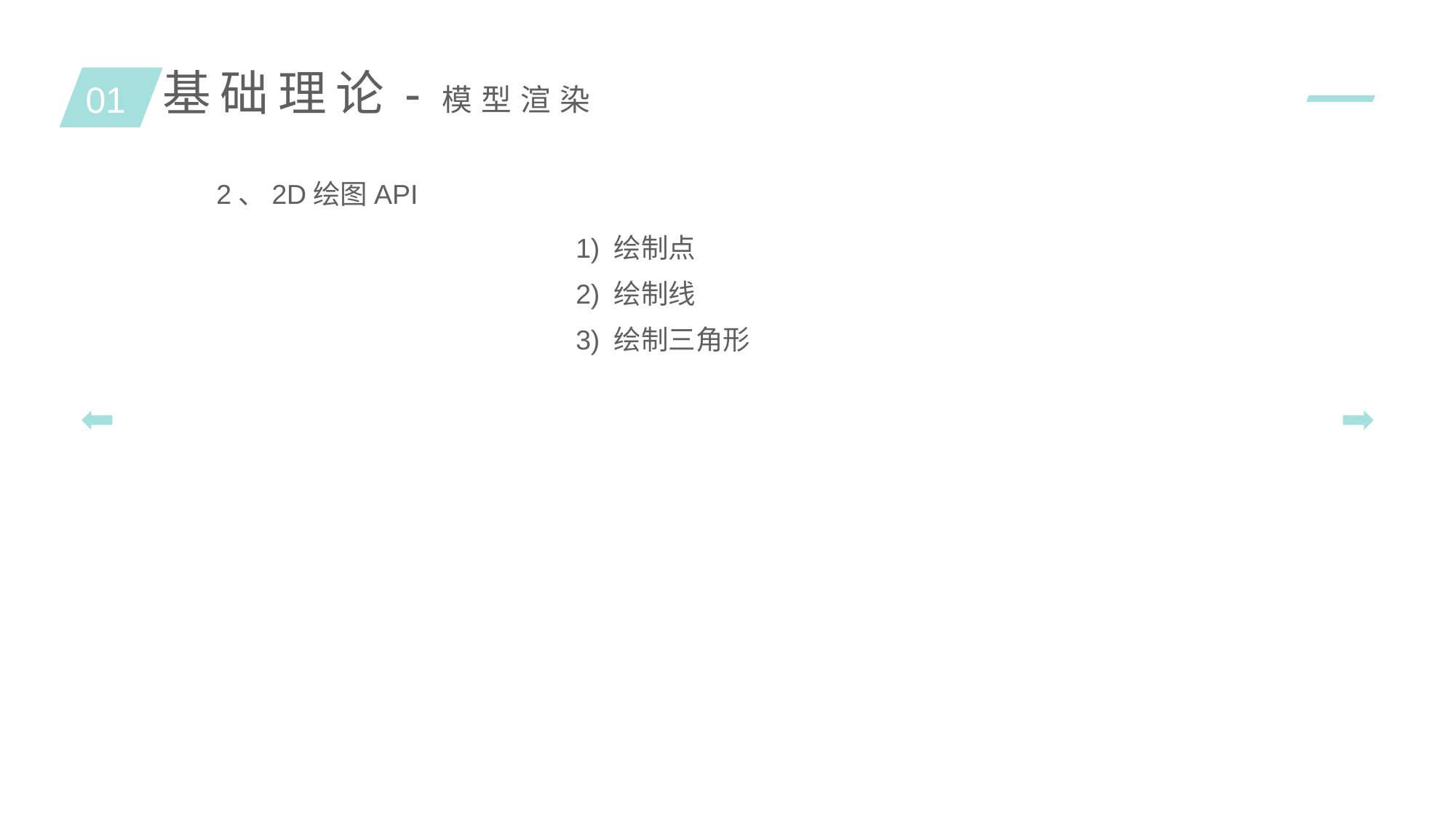

基础理论-模型渲染

01

2、2D绘图API
1) 绘制点
2) 绘制线
3) 绘制三角形